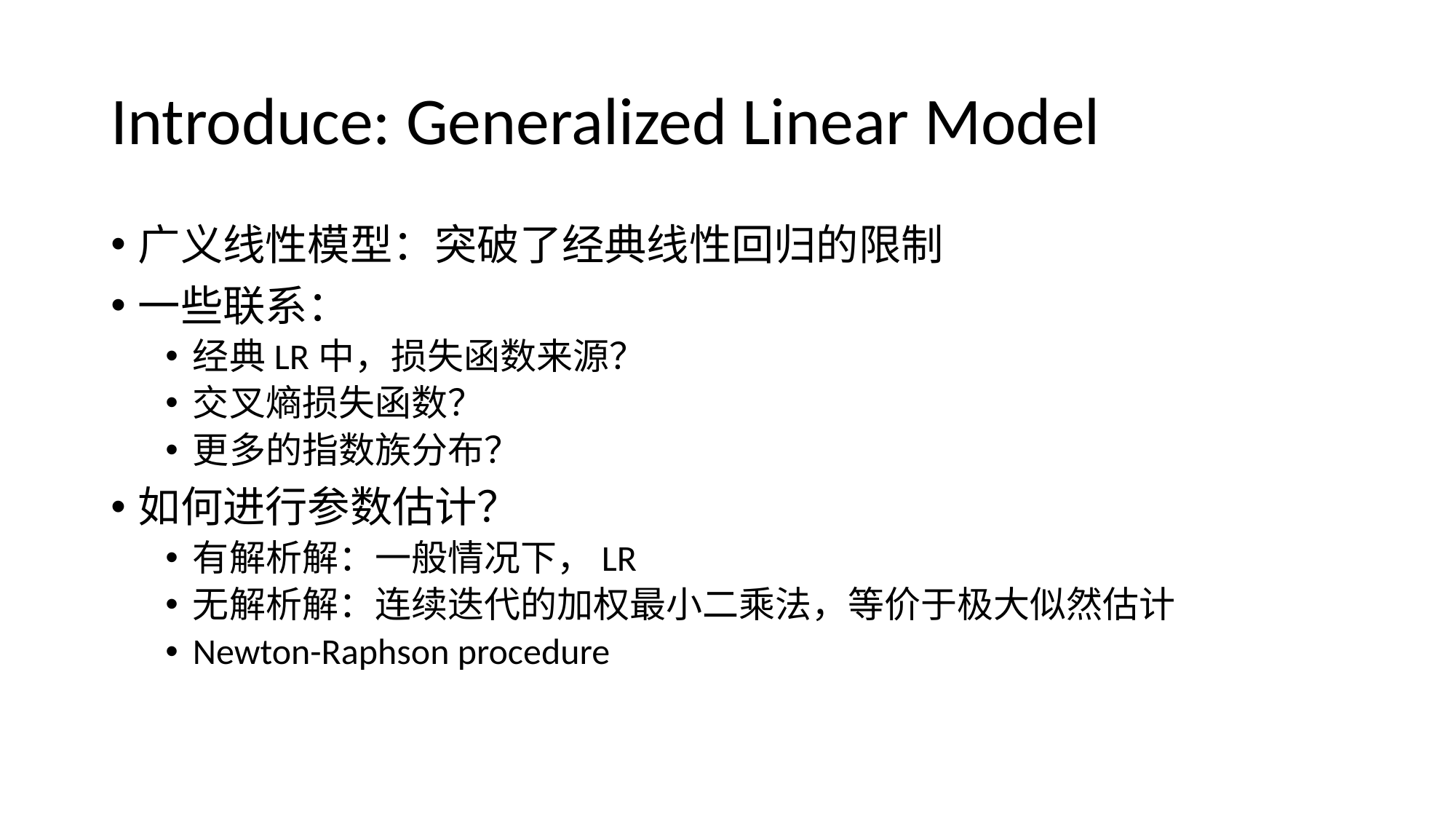

# Introduce: Generalized Linear Model
广义线性模型：突破了经典线性回归的限制
一些联系：
经典LR中，损失函数来源？
交叉熵损失函数？
更多的指数族分布？
如何进行参数估计？
有解析解：一般情况下，LR
无解析解：连续迭代的加权最小二乘法，等价于极大似然估计
Newton-Raphson procedure